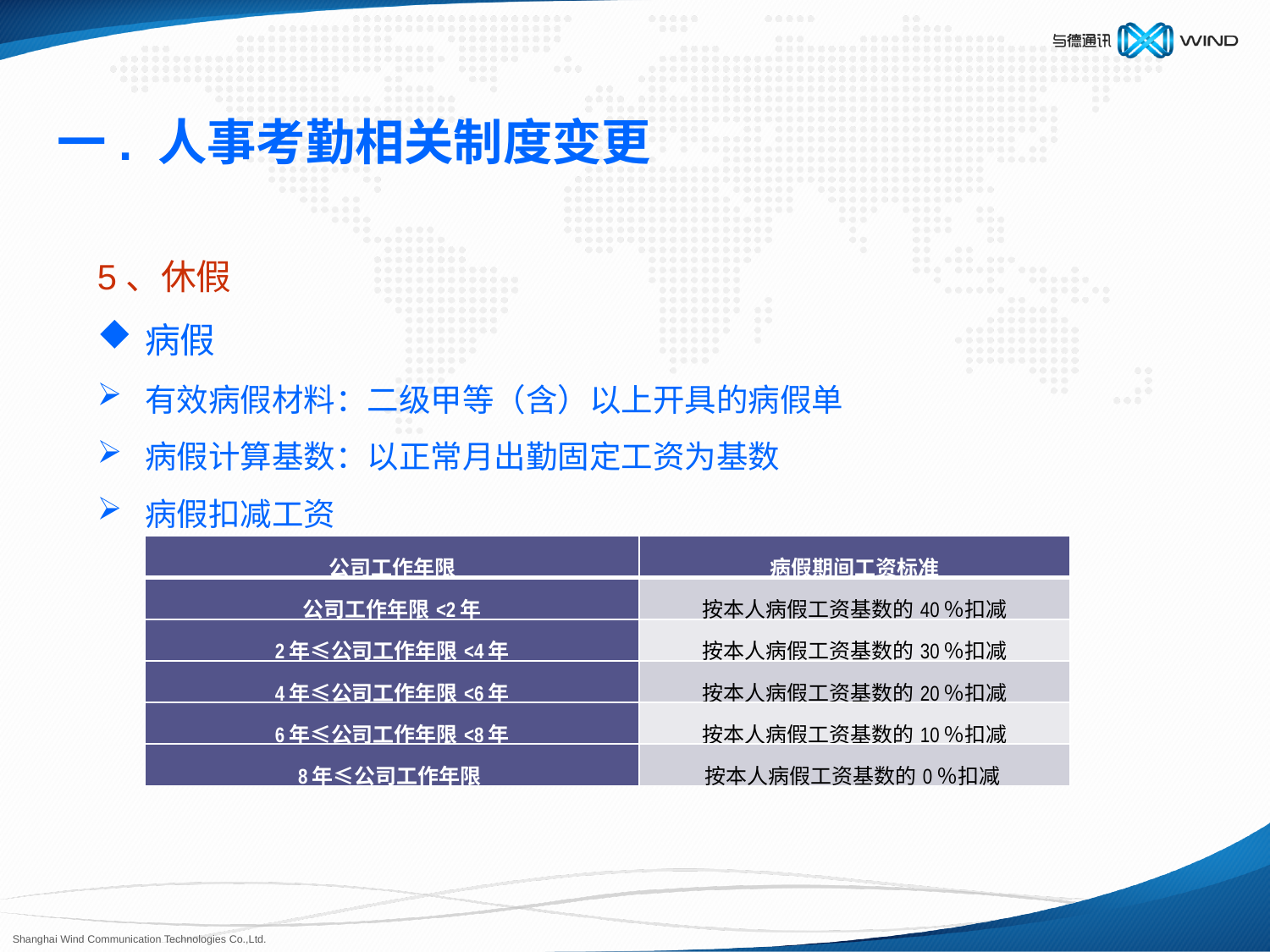

一. 人事考勤相关制度变更
5、休假
病假
有效病假材料：二级甲等（含）以上开具的病假单
病假计算基数：以正常月出勤固定工资为基数
病假扣减工资

| 公司工作年限 | 病假期间工资标准 |
| --- | --- |
| 公司工作年限<2年 | 按本人病假工资基数的40％扣减 |
| 2年≤公司工作年限<4年 | 按本人病假工资基数的30％扣减 |
| 4年≤公司工作年限<6年 | 按本人病假工资基数的20％扣减 |
| 6年≤公司工作年限<8年 | 按本人病假工资基数的10％扣减 |
| 8年≤公司工作年限 | 按本人病假工资基数的0％扣减 |